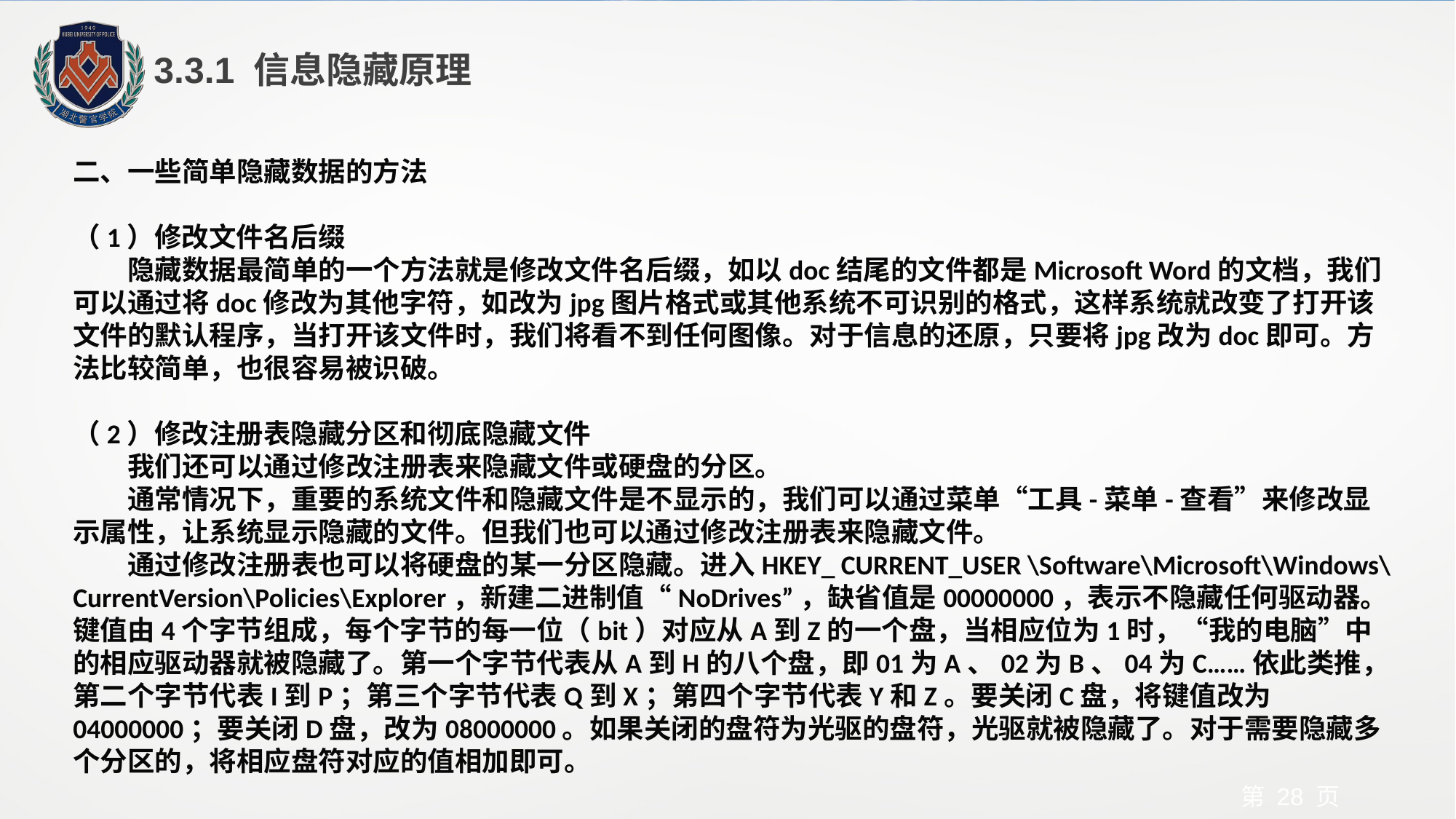

3.3.1 信息隐藏原理
二、一些简单隐藏数据的方法

（1）修改文件名后缀
　　隐藏数据最简单的一个方法就是修改文件名后缀，如以doc结尾的文件都是Microsoft Word的文档，我们可以通过将doc修改为其他字符，如改为jpg图片格式或其他系统不可识别的格式，这样系统就改变了打开该文件的默认程序，当打开该文件时，我们将看不到任何图像。对于信息的还原，只要将jpg改为doc即可。方法比较简单，也很容易被识破。

（2）修改注册表隐藏分区和彻底隐藏文件
　　我们还可以通过修改注册表来隐藏文件或硬盘的分区。
　　通常情况下，重要的系统文件和隐藏文件是不显示的，我们可以通过菜单“工具-菜单-查看”来修改显示属性，让系统显示隐藏的文件。但我们也可以通过修改注册表来隐藏文件。
　　通过修改注册表也可以将硬盘的某一分区隐藏。进入HKEY_ CURRENT_USER \Software\Microsoft\Windows\CurrentVersion\Policies\Explorer，新建二进制值“NoDrives”，缺省值是00000000，表示不隐藏任何驱动器。 键值由4个字节组成，每个字节的每一位（bit）对应从A到Z的一个盘，当相应位为1时，“我的电脑”中的相应驱动器就被隐藏了。第一个字节代表从A到H的八个盘，即01为A、02为B、04为C……依此类推，第二个字节代表I到P；第三个字节代表Q到X；第四个字节代表Y和Z。要关闭C盘，将键值改为04000000；要关闭D盘，改为08000000。如果关闭的盘符为光驱的盘符，光驱就被隐藏了。对于需要隐藏多个分区的，将相应盘符对应的值相加即可。